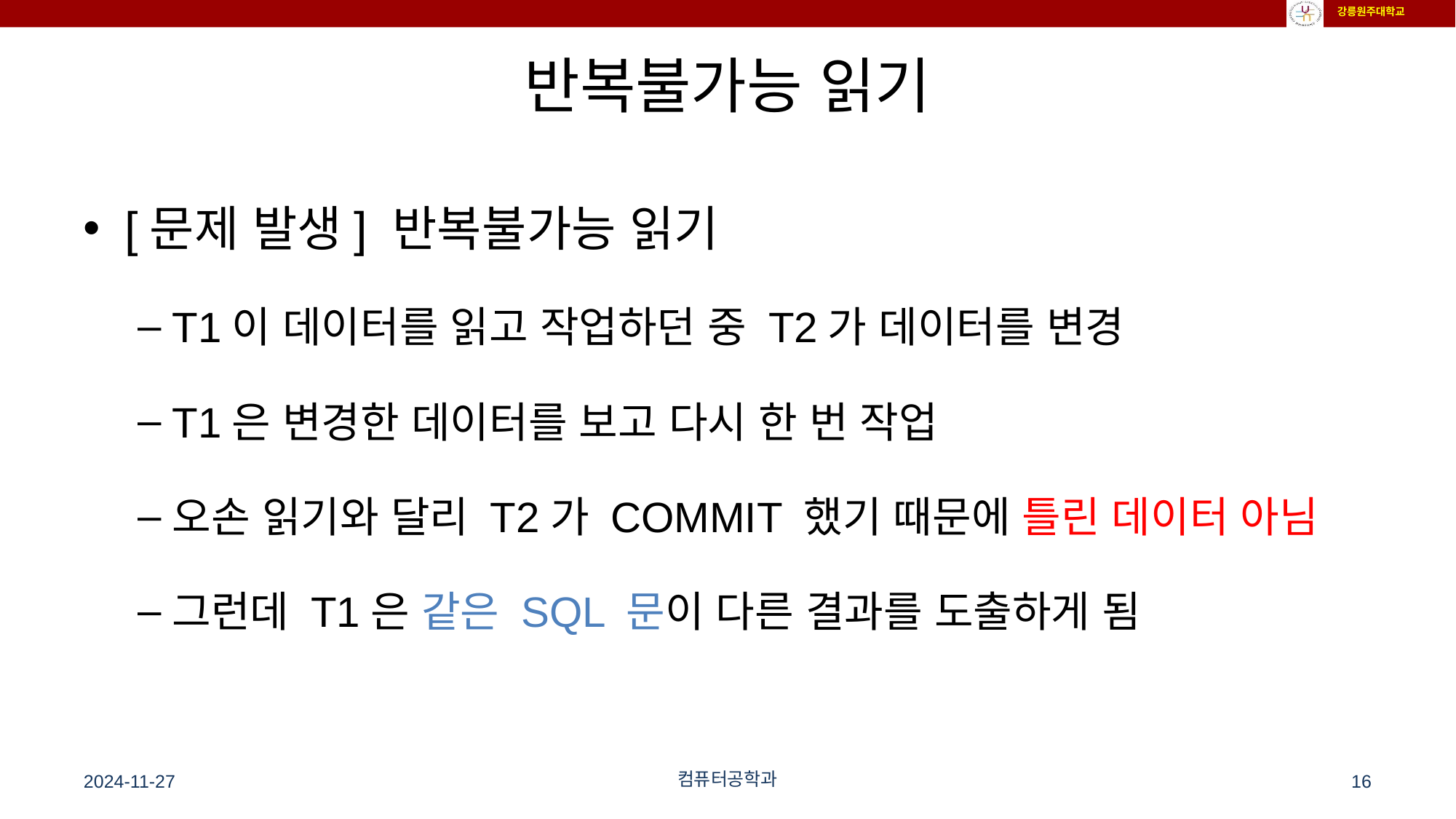

# 반복불가능 읽기
[문제 발생] 반복불가능 읽기
T1이 데이터를 읽고 작업하던 중 T2가 데이터를 변경
T1은 변경한 데이터를 보고 다시 한 번 작업
오손 읽기와 달리 T2가 COMMIT 했기 때문에 틀린 데이터 아님
그런데 T1은 같은 SQL 문이 다른 결과를 도출하게 됨
2024-11-27
컴퓨터공학과
16